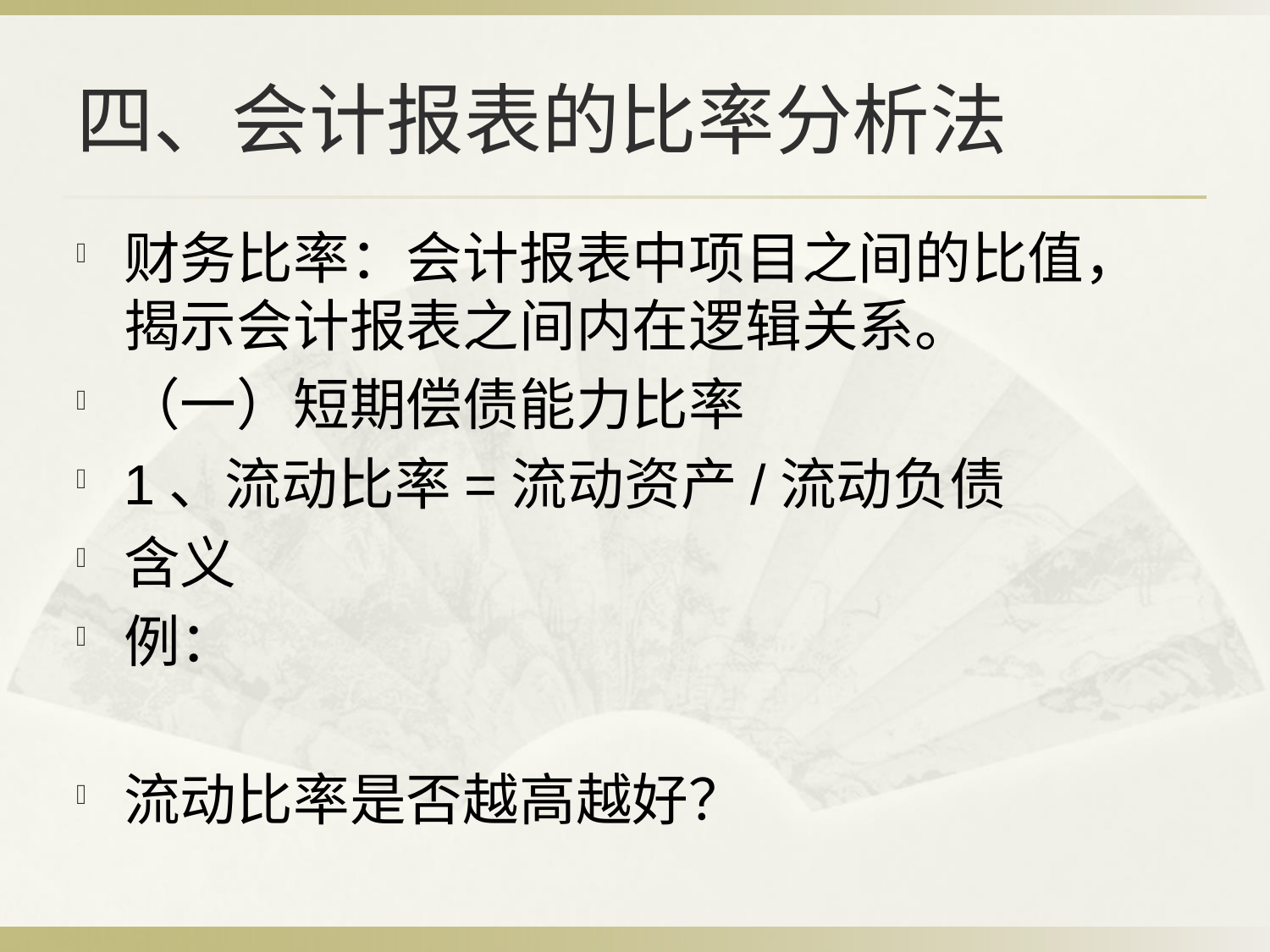

# 四、会计报表的比率分析法
财务比率：会计报表中项目之间的比值，揭示会计报表之间内在逻辑关系。
（一）短期偿债能力比率
1、流动比率=流动资产/流动负债
含义
例：

流动比率是否越高越好？